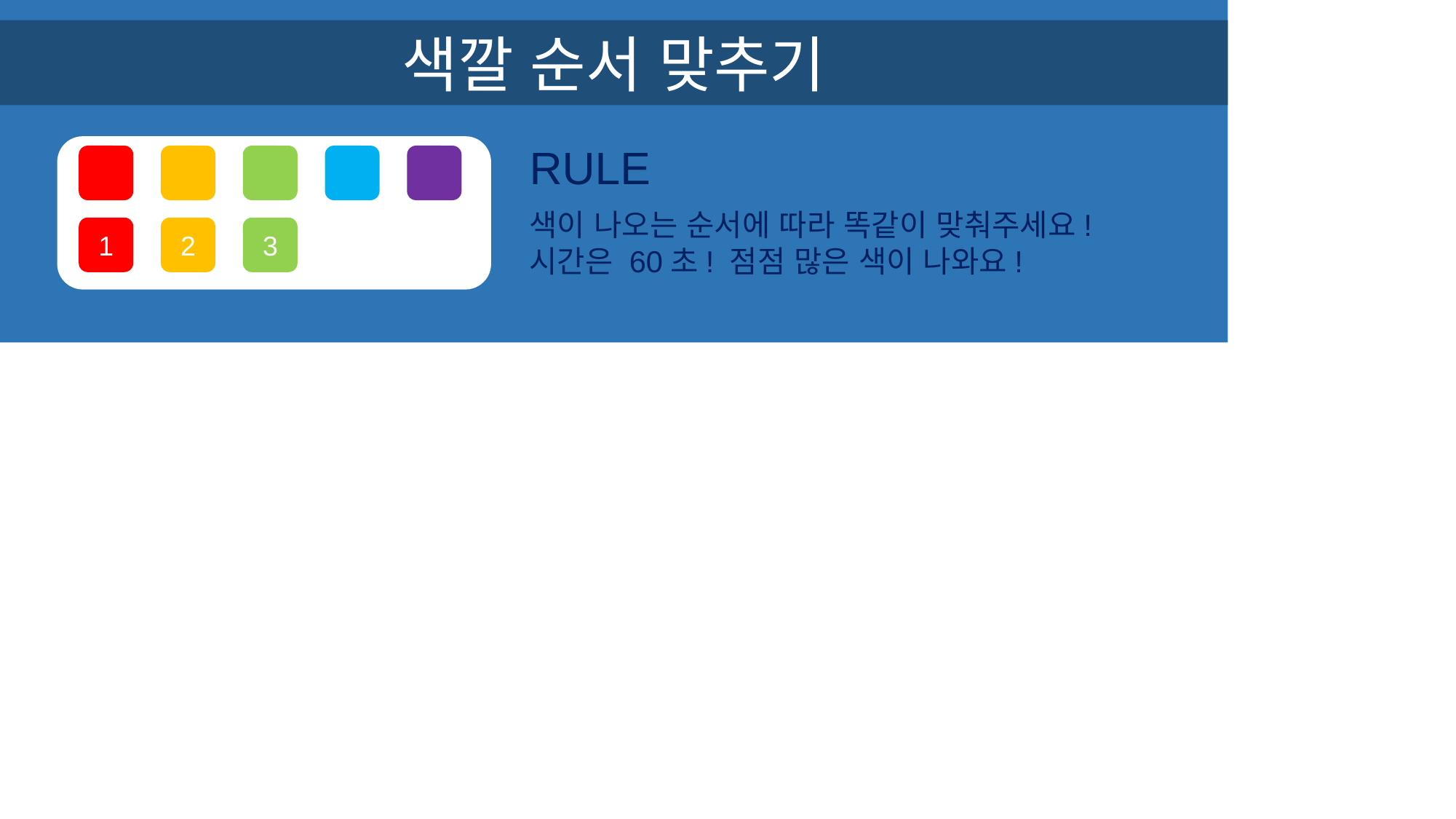

색깔 순서 맞추기
RULE
색이 나오는 순서에 따라 똑같이 맞춰주세요!
시간은 60초! 점점 많은 색이 나와요!
5

1
2
3